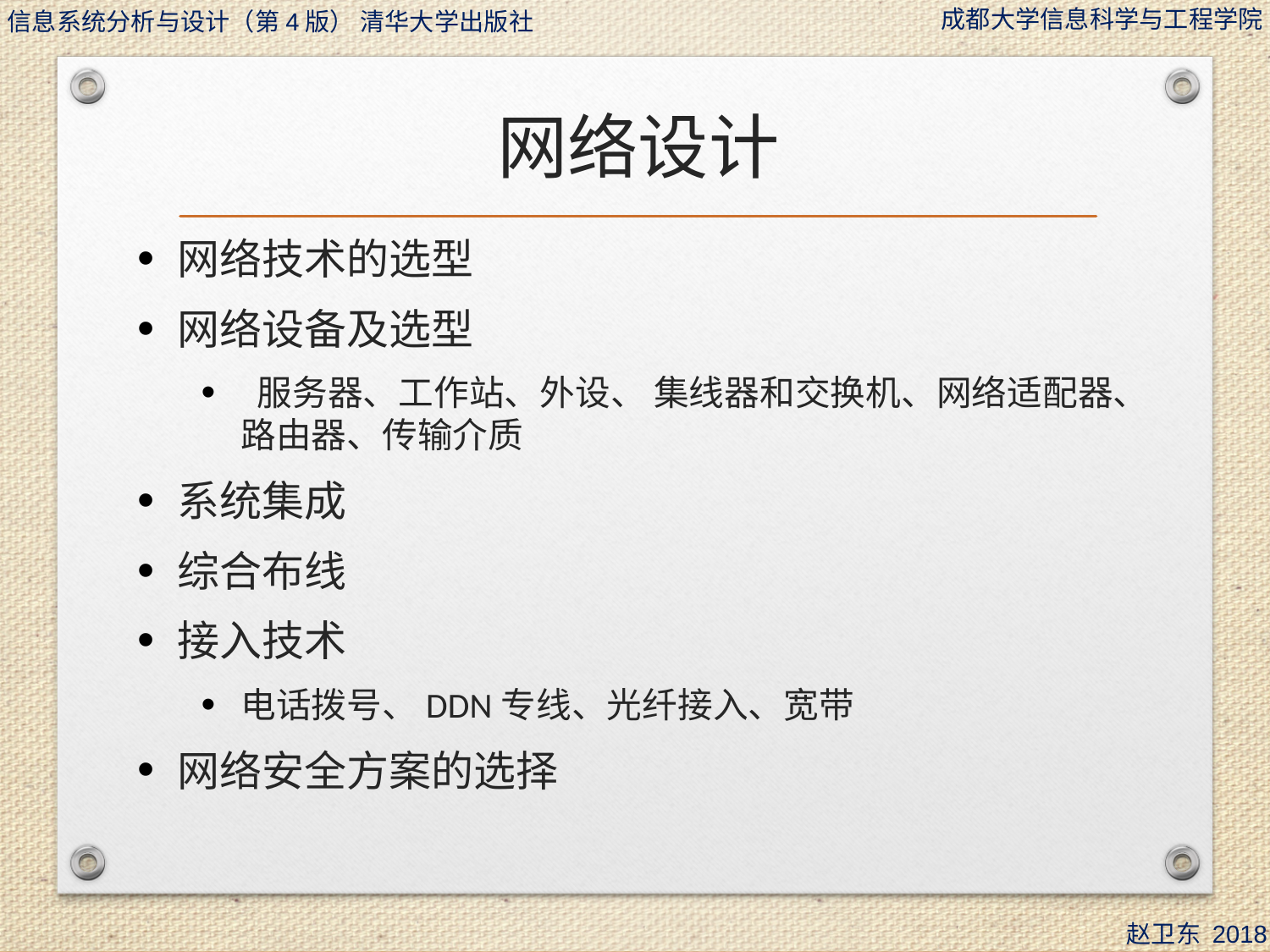

# 网络设计
网络技术的选型
网络设备及选型
 服务器、工作站、外设、 集线器和交换机、网络适配器、路由器、传输介质
系统集成
综合布线
接入技术
电话拨号、DDN专线、光纤接入、宽带
网络安全方案的选择